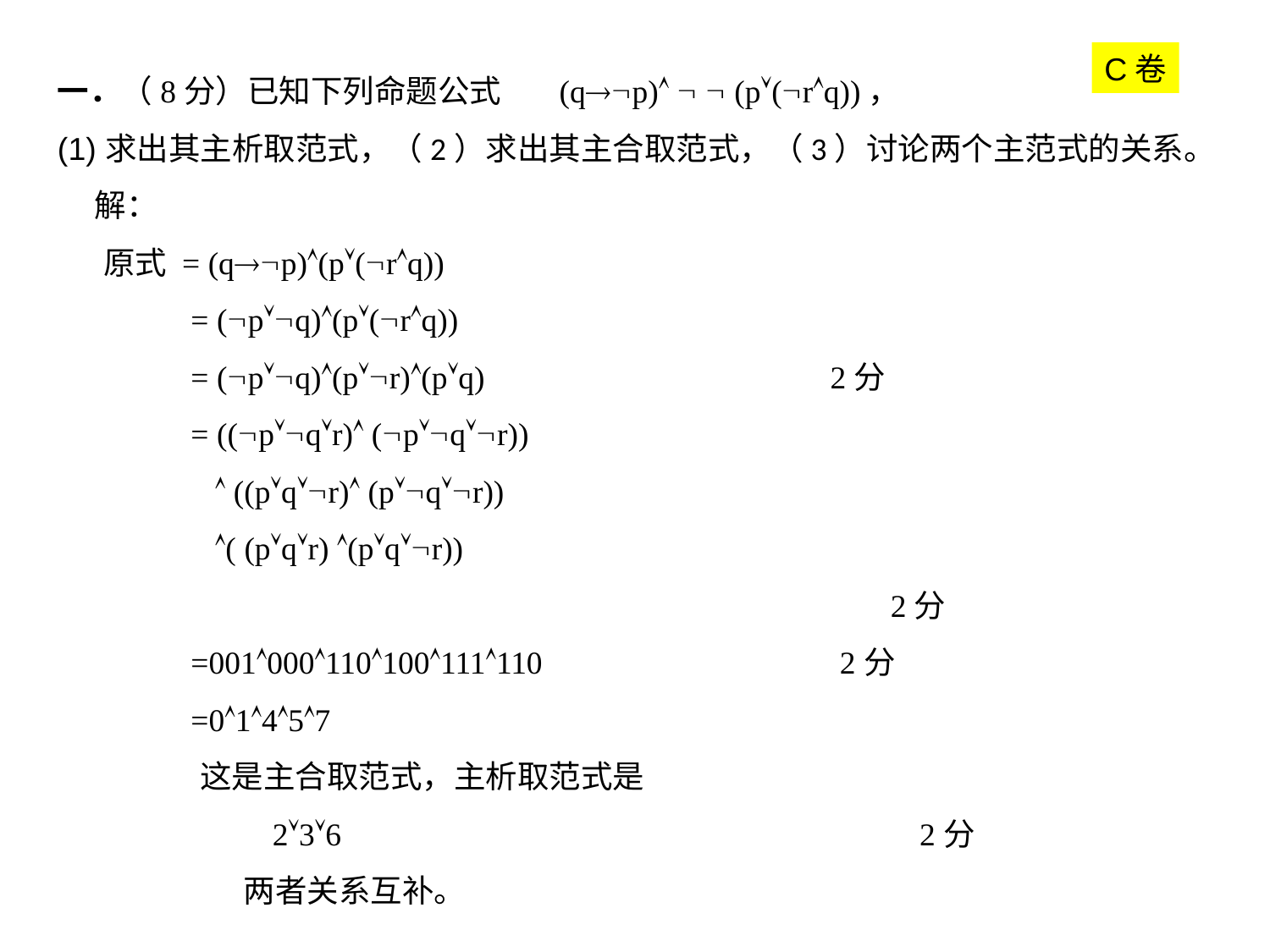

C卷
一．（8分）已知下列命题公式       (q→¬p)∧ ¬ ¬ (p∨(¬r∧q))，
求出其主析取范式，（2）求出其主合取范式，（3）讨论两个主范式的关系。
解：
原式 = (q→¬p)∧(p∨(¬r∧q))
= (¬p∨¬q)∧(p∨(¬r∧q))
= (¬p∨¬q)∧(p∨¬r)∧(p∨q)                                           2分
= ((¬p∨¬q∨r)∧ (¬p∨¬q∨¬r))
   ∧ ((p∨q∨¬r)∧ (p∨¬q∨¬r))
   ∧( (p∨q∨r) ∧(p∨q∨¬r))
                                                                                       2分
=001∧000∧110∧100∧111∧110                                     2分
=0∧1∧4∧5∧7
这是主合取范式，主析取范式是
         2∨3∨6                                                                        2分
     两者关系互补。